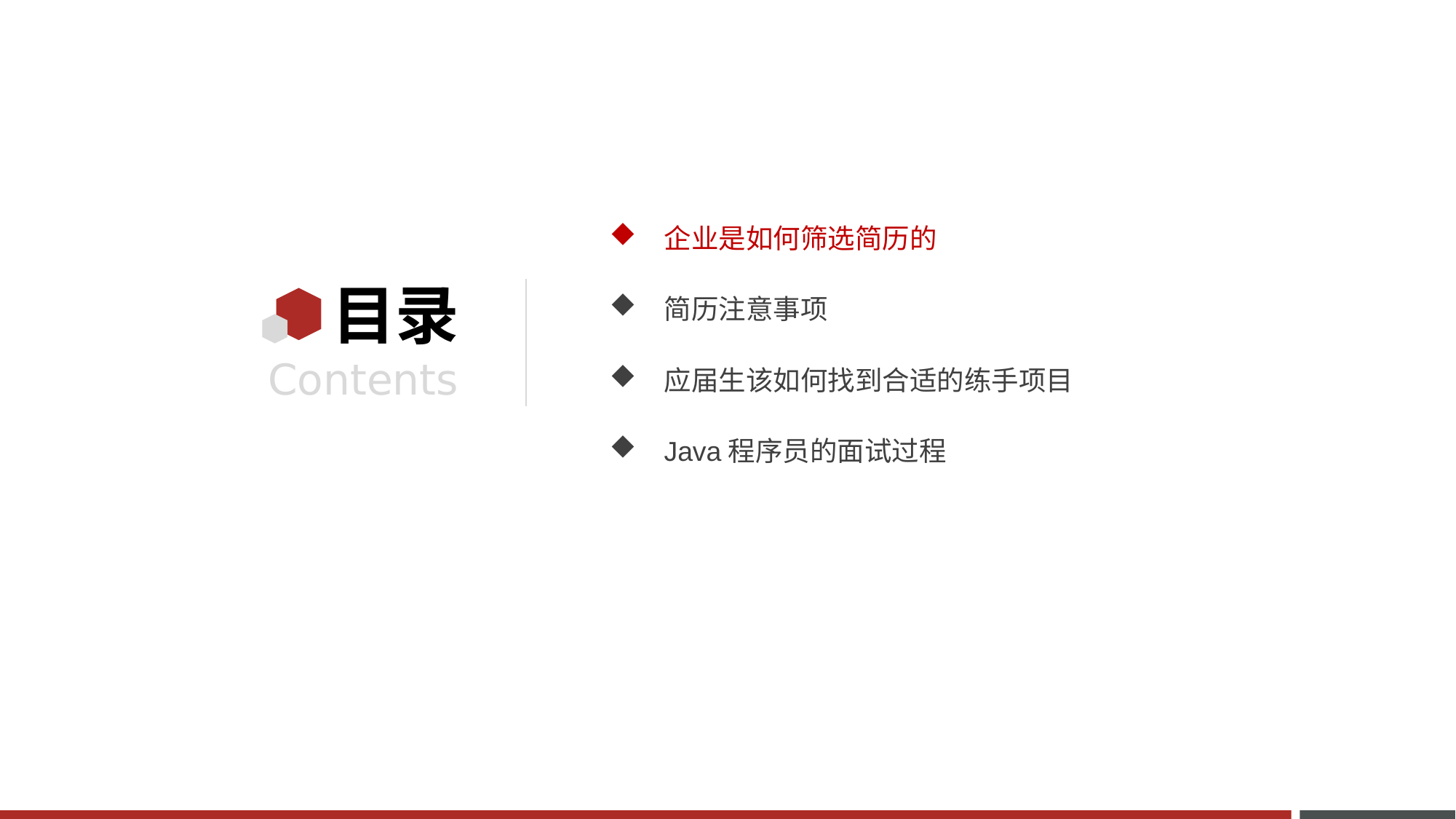

企业是如何筛选简历的
简历注意事项
应届生该如何找到合适的练手项目
Java程序员的面试过程